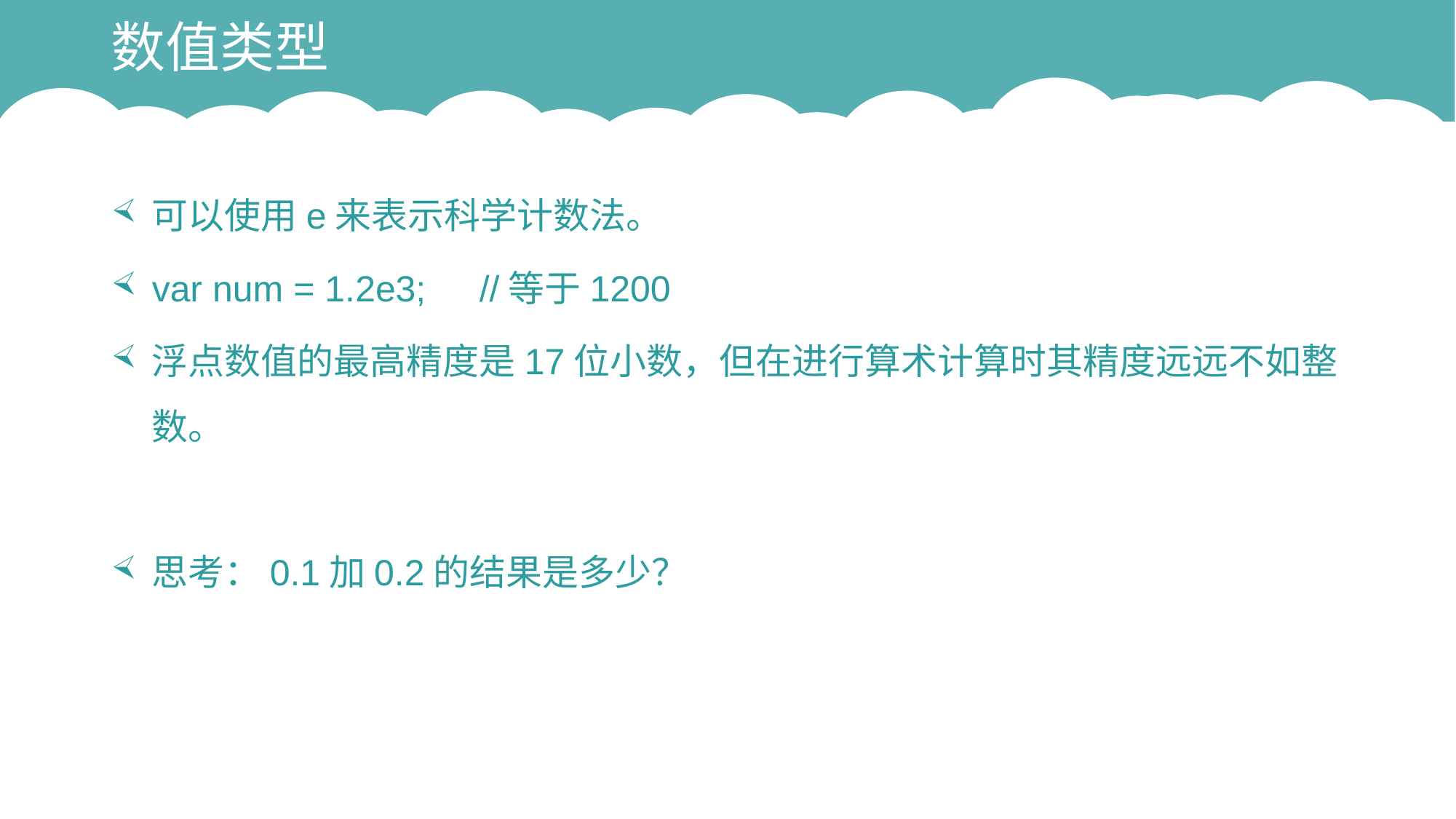

# 数值类型
可以使用e来表示科学计数法。
var num = 1.2e3;	//等于1200
浮点数值的最高精度是17位小数，但在进行算术计算时其精度远远不如整数。

思考：0.1加0.2的结果是多少？